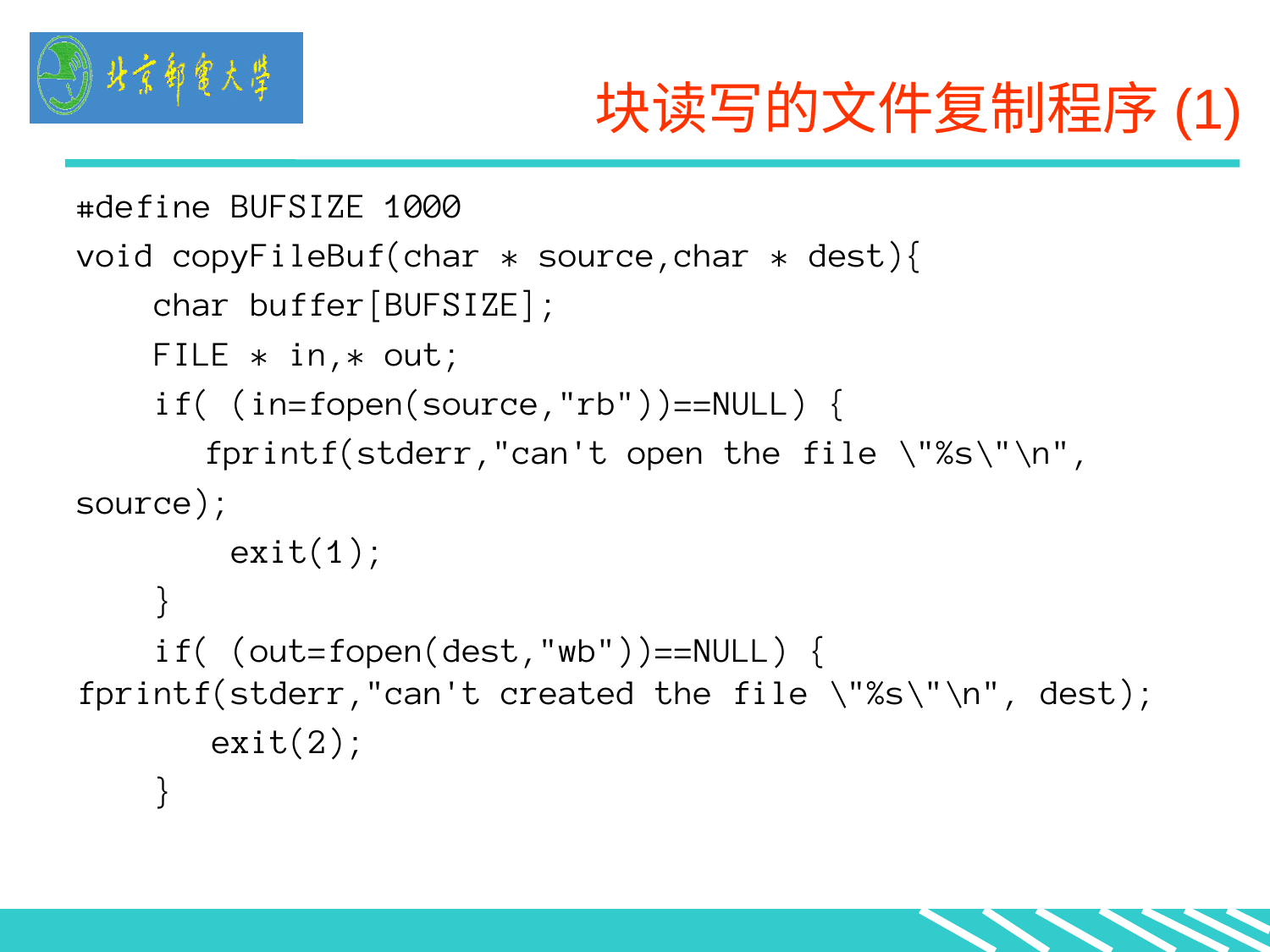

# 块读写的文件复制程序(1)
#define BUFSIZE 1000
void copyFileBuf(char * source,char * dest){
    char buffer[BUFSIZE];
    FILE * in,* out;
    if( (in=fopen(source,"rb"))==NULL) {
	fprintf(stderr,"can't open the file \"%s\"\n",
source);
        exit(1);
    }
    if( (out=fopen(dest,"wb"))==NULL) {    	fprintf(stderr,"can't created the file \"%s\"\n", dest);
       exit(2);
    }